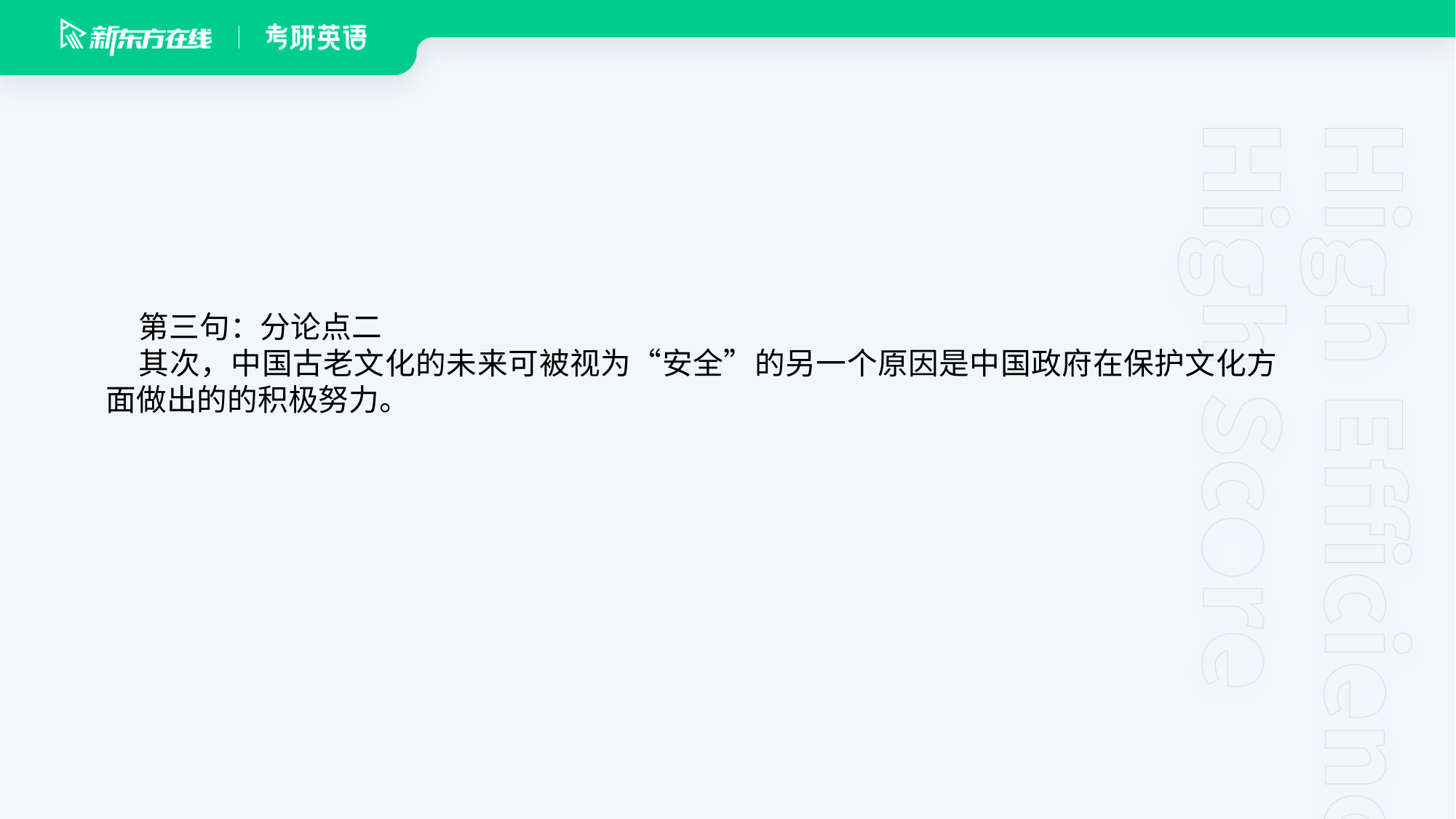

第三句：分论点二
其次，中国古老文化的未来可被视为“安全”的另一个原因是中国政府在保护文化方面做出的的积极努力。